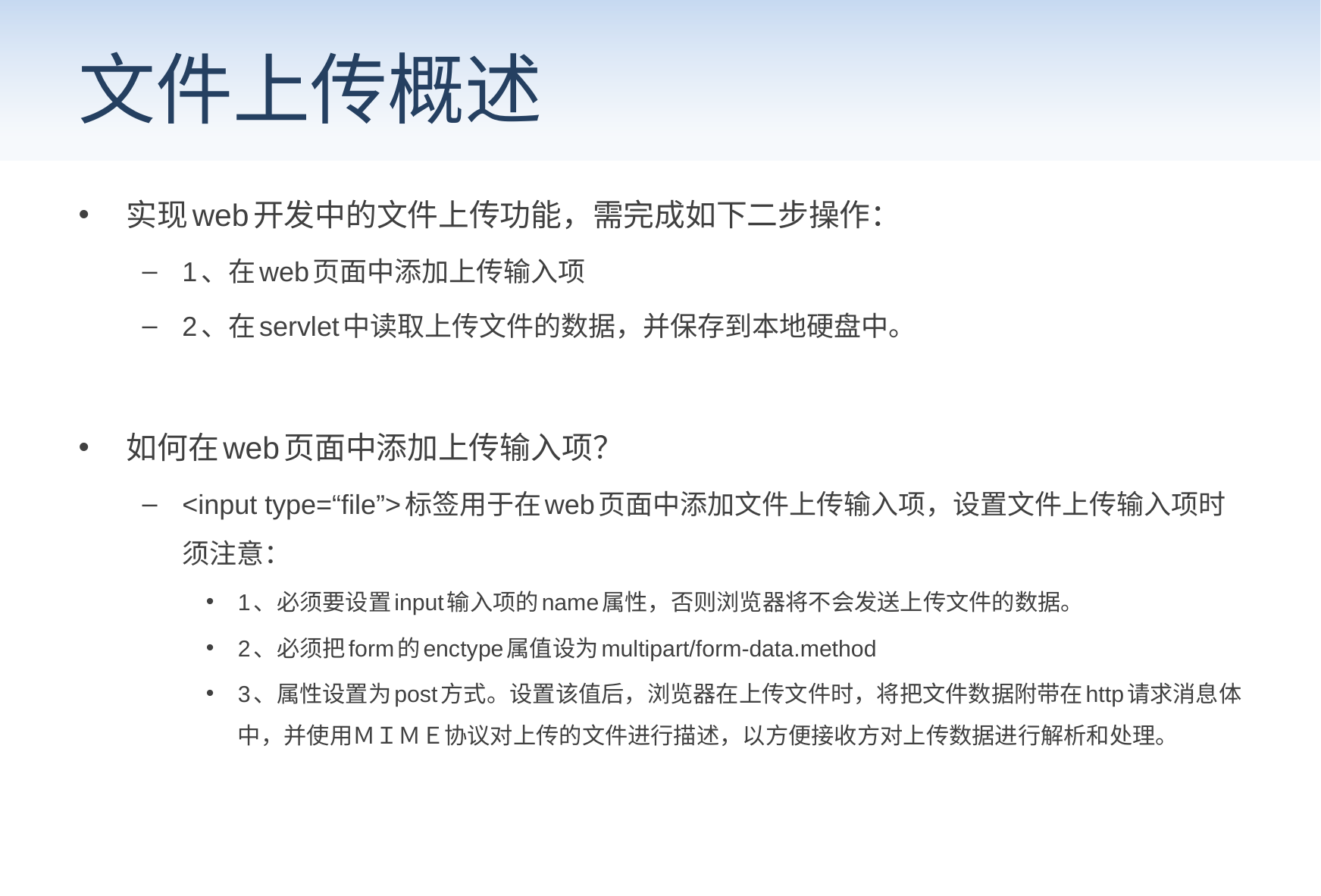

# 文件上传概述
实现web开发中的文件上传功能，需完成如下二步操作：
1、在web页面中添加上传输入项
2、在servlet中读取上传文件的数据，并保存到本地硬盘中。

如何在web页面中添加上传输入项？
<input type=“file”>标签用于在web页面中添加文件上传输入项，设置文件上传输入项时须注意：
1、必须要设置input输入项的name属性，否则浏览器将不会发送上传文件的数据。
2、必须把form的enctype属值设为multipart/form-data.method
3、属性设置为post方式。设置该值后，浏览器在上传文件时，将把文件数据附带在http请求消息体中，并使用ＭＩＭＥ协议对上传的文件进行描述，以方便接收方对上传数据进行解析和处理。